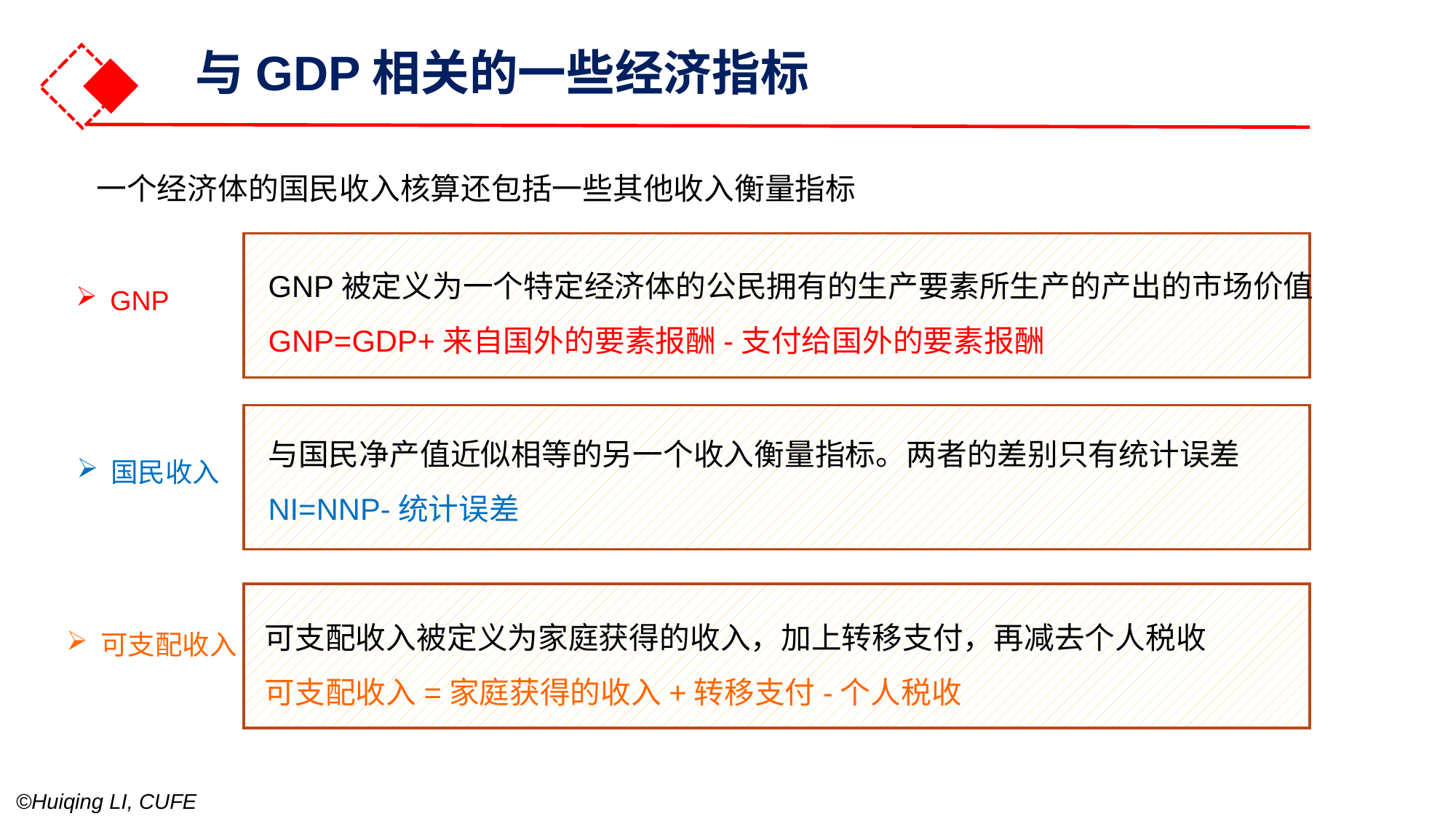

与GDP相关的一些经济指标

一个经济体的国民收入核算还包括一些其他收入衡量指标

GNP被定义为一个特定经济体的公民拥有的生产要素所生产的产出的市场价值
GNP=GDP+来自国外的要素报酬-支付给国外的要素报酬
GNP

与国民净产值近似相等的另一个收入衡量指标。两者的差别只有统计误差
NI=NNP-统计误差
国民收入

可支配收入被定义为家庭获得的收入，加上转移支付，再减去个人税收
可支配收入=家庭获得的收入+转移支付-个人税收
可支配收入